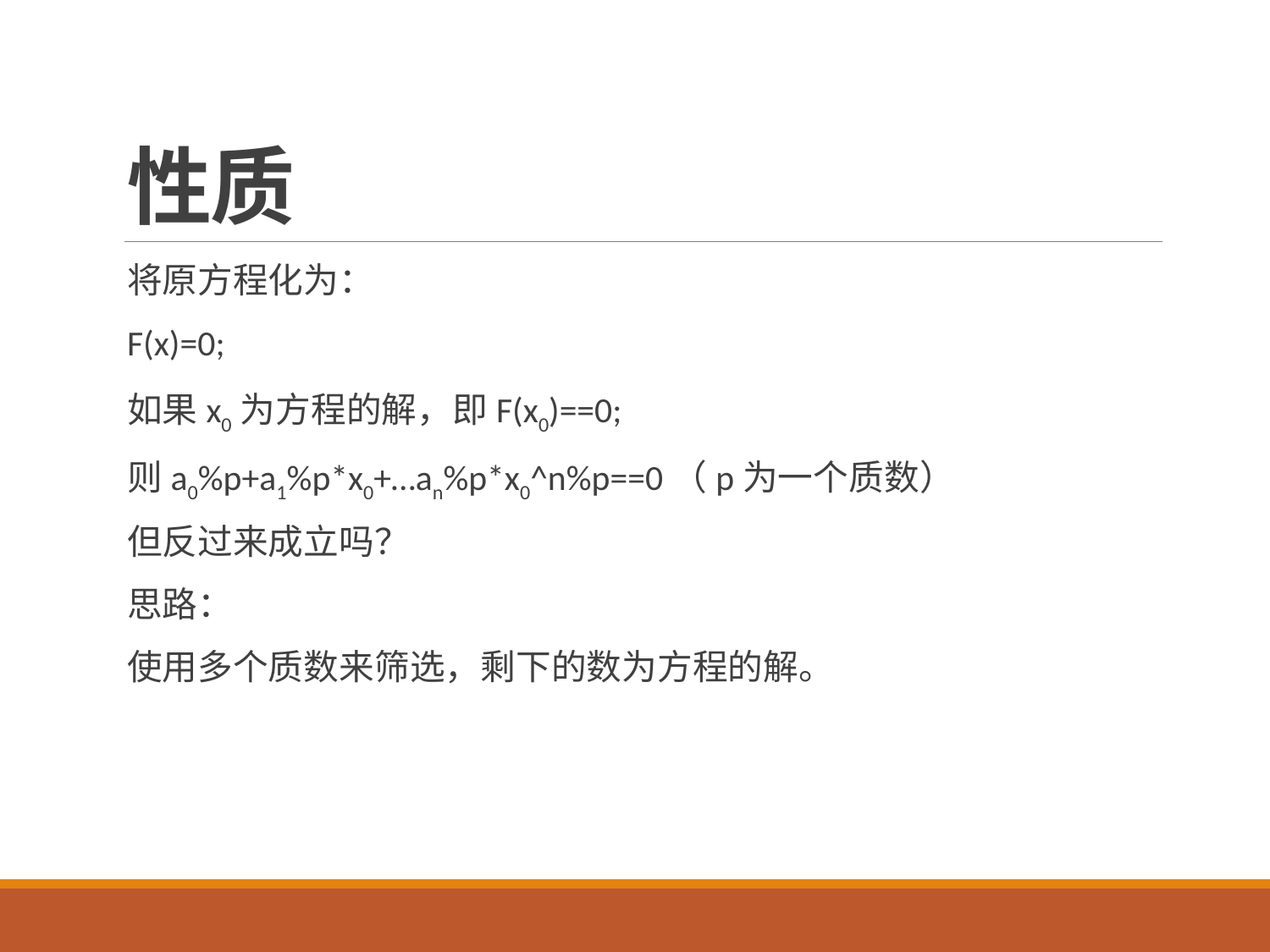

# 性质
将原方程化为：
F(x)=0;
如果x0为方程的解，即F(x0)==0;
则a0%p+a1%p*x0+…an%p*x0^n%p==0（p为一个质数）
但反过来成立吗？
思路：
使用多个质数来筛选，剩下的数为方程的解。